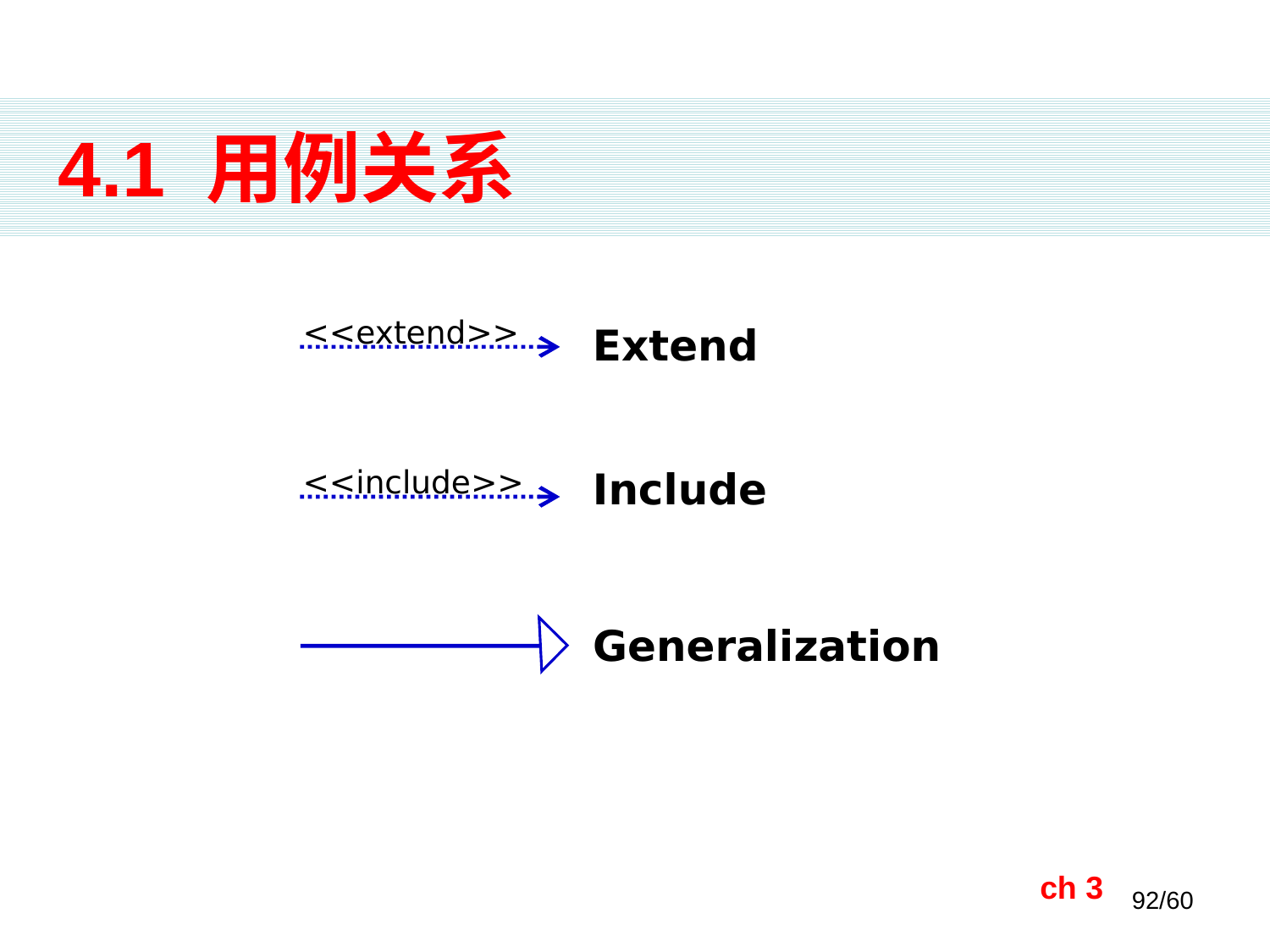

# 4.1 用例关系
<<extend>>

Extend
<<include>>

Include
Generalization

ch 3
92/60